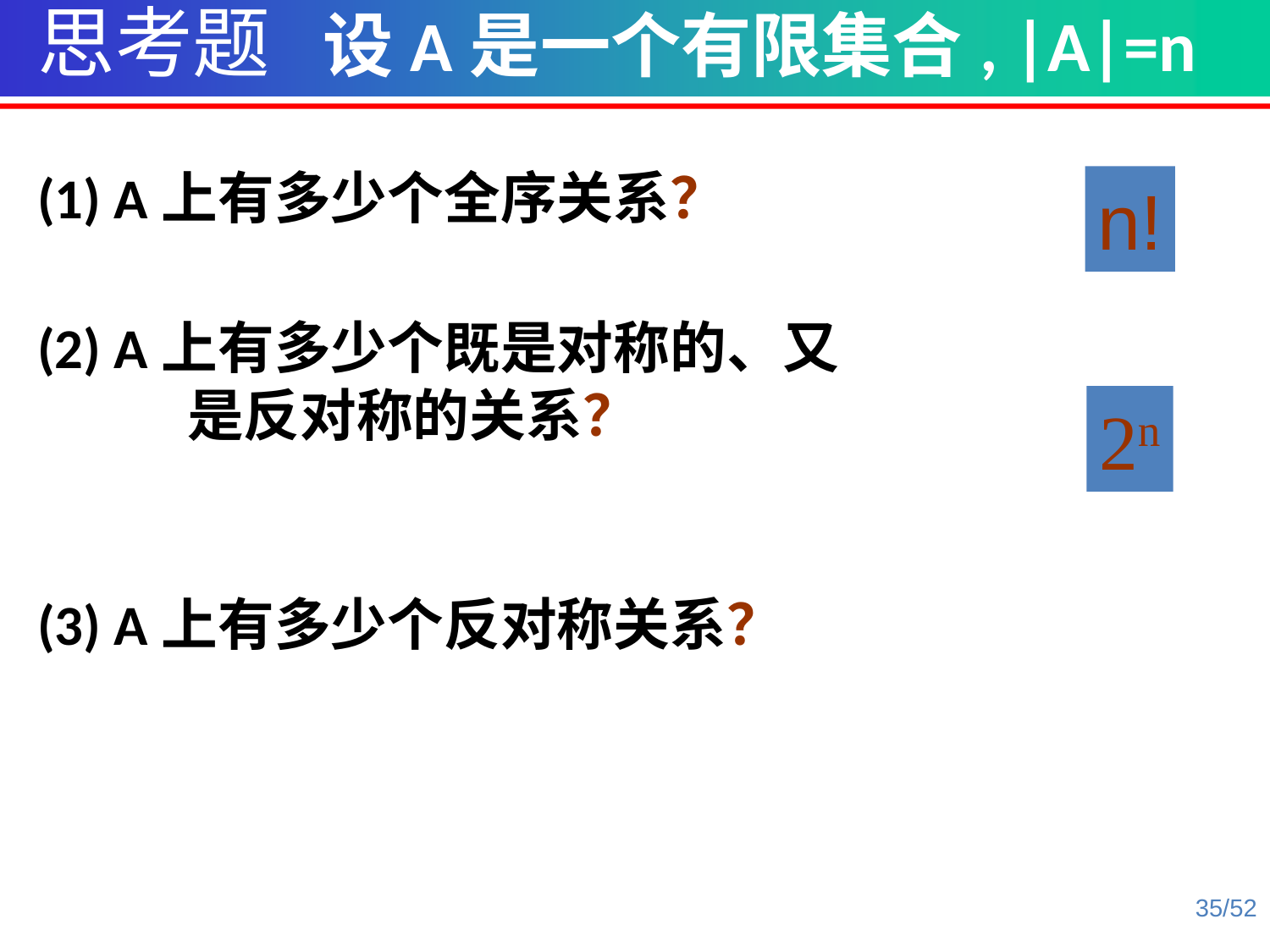

思考题   设A是一个有限集合, |A|=n
(1) A上有多少个全序关系？
(2) A上有多少个既是对称的、又是反对称的关系？
(3) A上有多少个反对称关系？
n!
2n
35/52